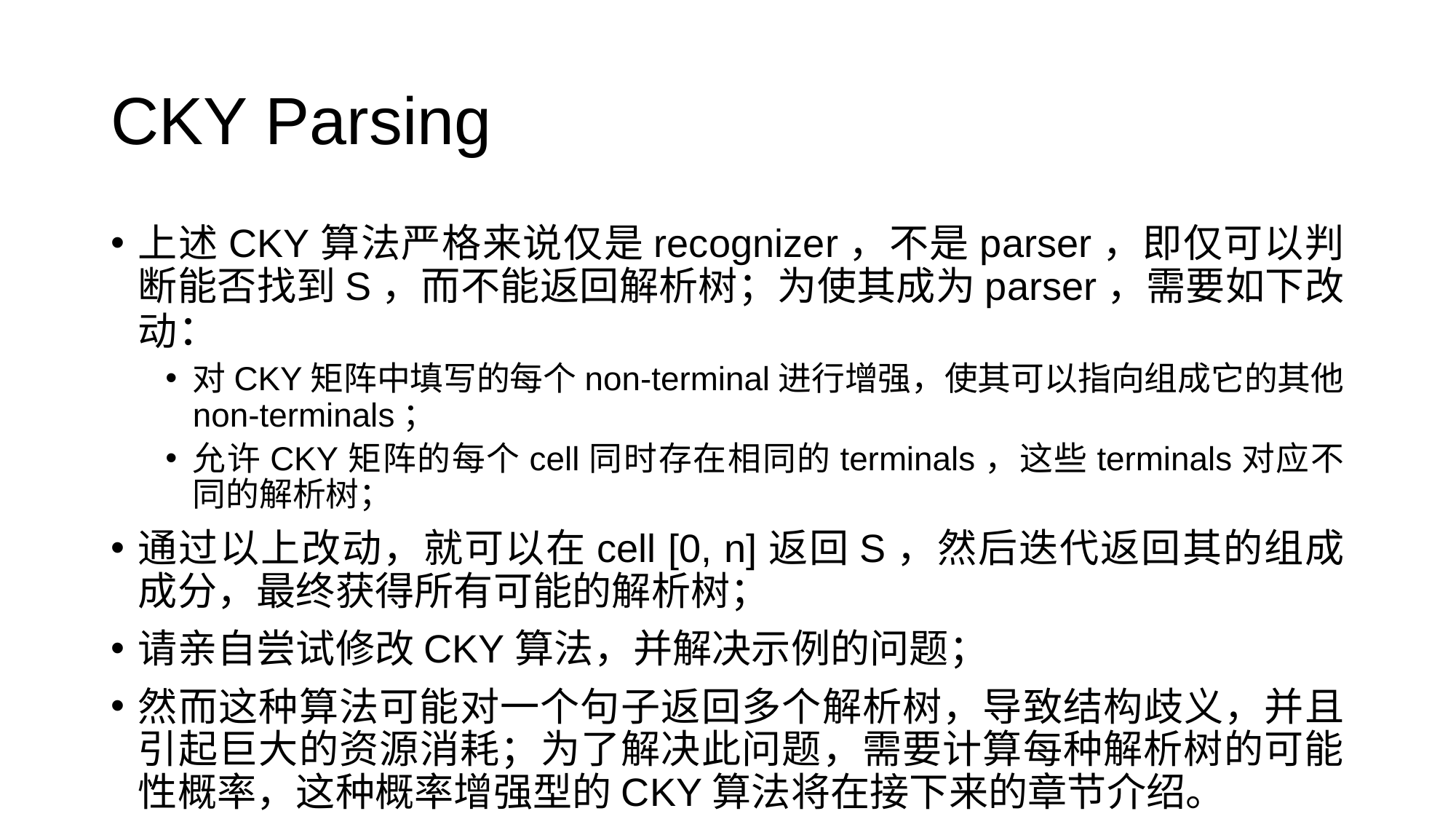

# CKY Parsing
上述CKY算法严格来说仅是recognizer，不是parser，即仅可以判断能否找到S，而不能返回解析树；为使其成为parser，需要如下改动：
对CKY矩阵中填写的每个non-terminal进行增强，使其可以指向组成它的其他non-terminals；
允许CKY矩阵的每个cell同时存在相同的terminals，这些terminals对应不同的解析树；
通过以上改动，就可以在cell [0, n]返回S，然后迭代返回其的组成成分，最终获得所有可能的解析树；
请亲自尝试修改CKY算法，并解决示例的问题；
然而这种算法可能对一个句子返回多个解析树，导致结构歧义，并且引起巨大的资源消耗；为了解决此问题，需要计算每种解析树的可能性概率，这种概率增强型的CKY算法将在接下来的章节介绍。